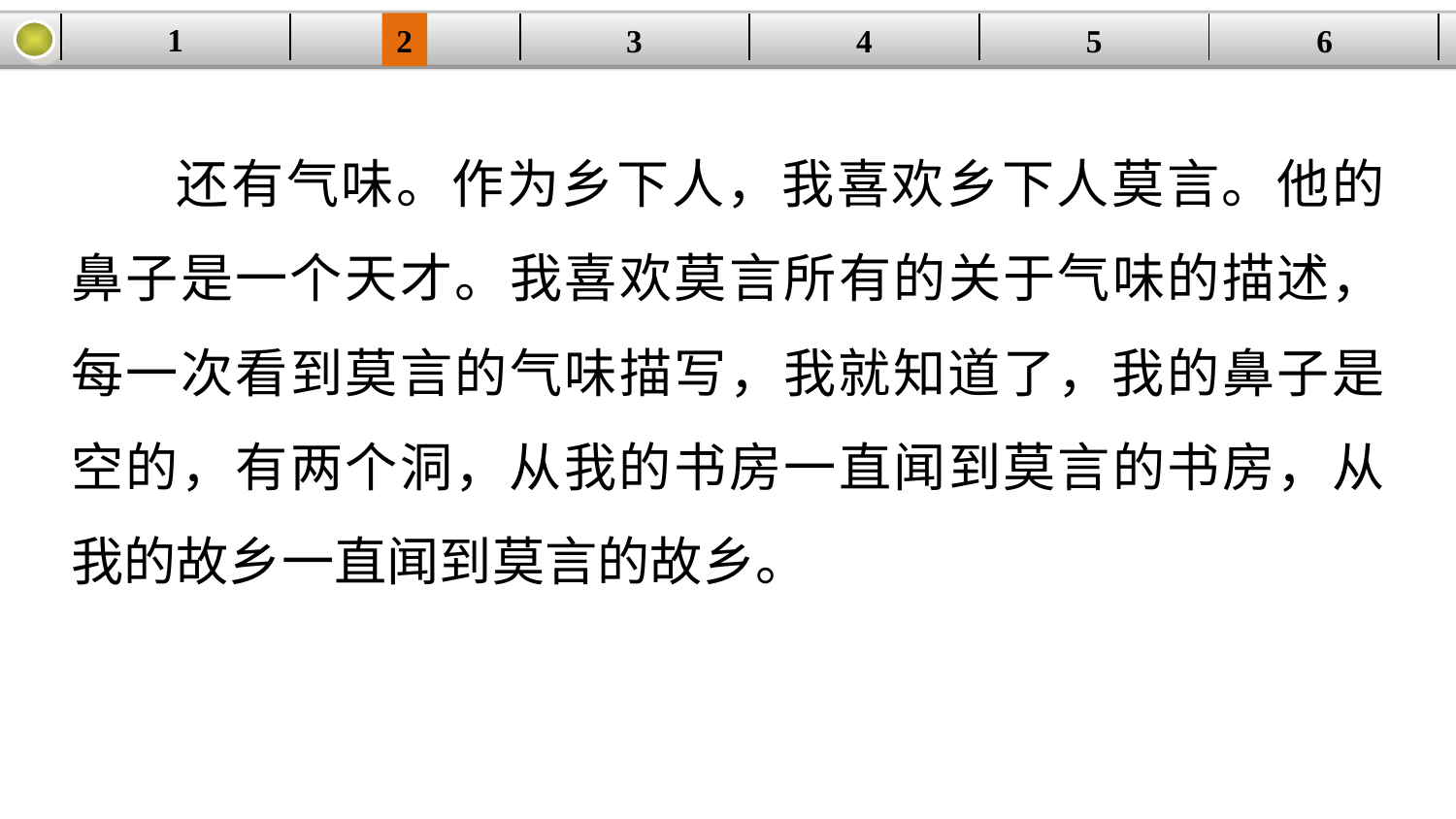

1
2
3
4
|  |  |  |  |  |  |
| --- | --- | --- | --- | --- | --- |
5
6

还有气味。作为乡下人，我喜欢乡下人莫言。他的鼻子是一个天才。我喜欢莫言所有的关于气味的描述，每一次看到莫言的气味描写，我就知道了，我的鼻子是空的，有两个洞，从我的书房一直闻到莫言的书房，从我的故乡一直闻到莫言的故乡。